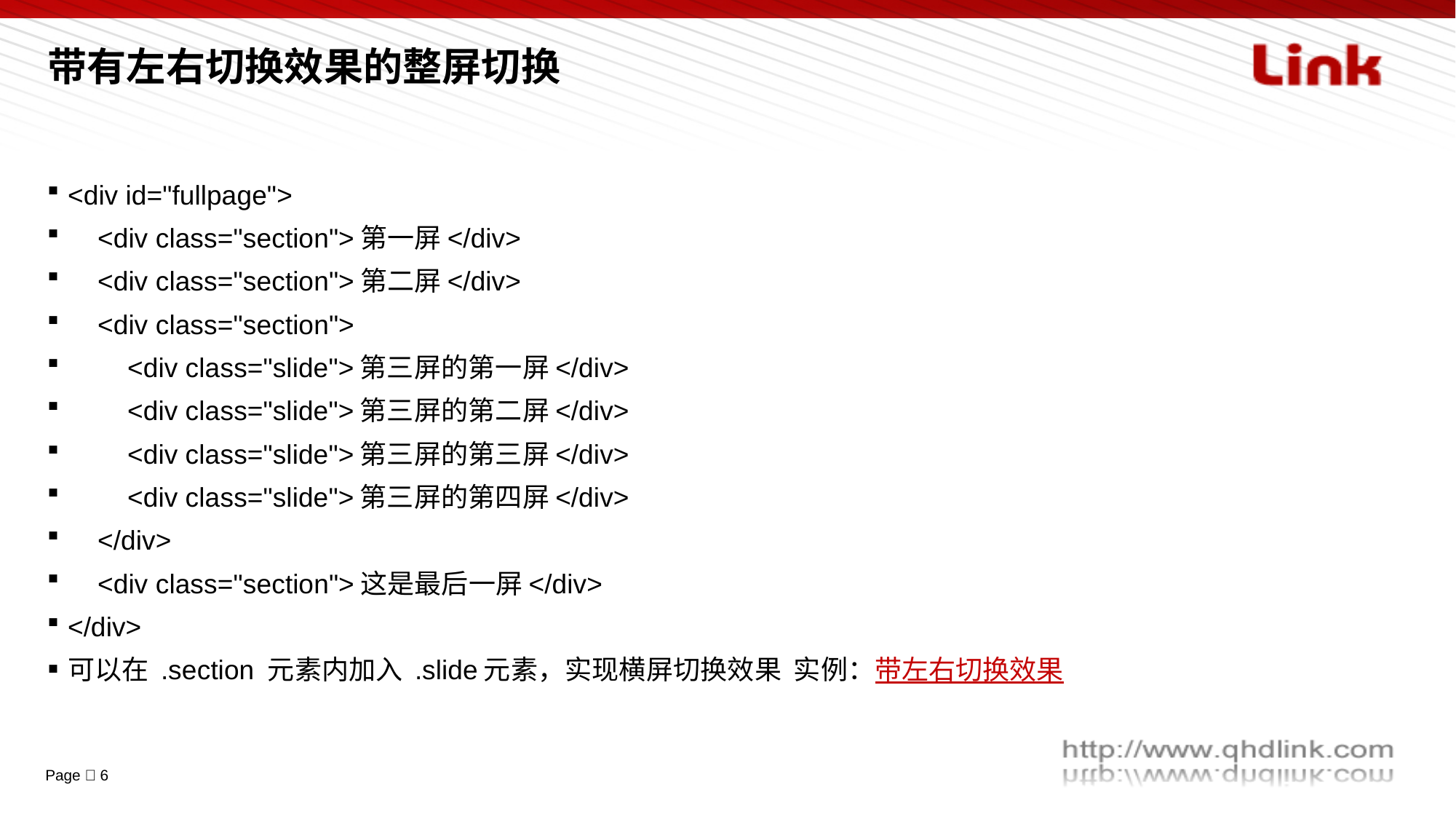

# 带有左右切换效果的整屏切换
<div id="fullpage">
    <div class="section">第一屏</div>
    <div class="section">第二屏</div>
    <div class="section">
        <div class="slide">第三屏的第一屏</div>
        <div class="slide">第三屏的第二屏</div>
        <div class="slide">第三屏的第三屏</div>
        <div class="slide">第三屏的第四屏</div>
    </div>
    <div class="section">这是最后一屏</div>
</div>
可以在 .section 元素内加入 .slide元素，实现横屏切换效果  实例：带左右切换效果